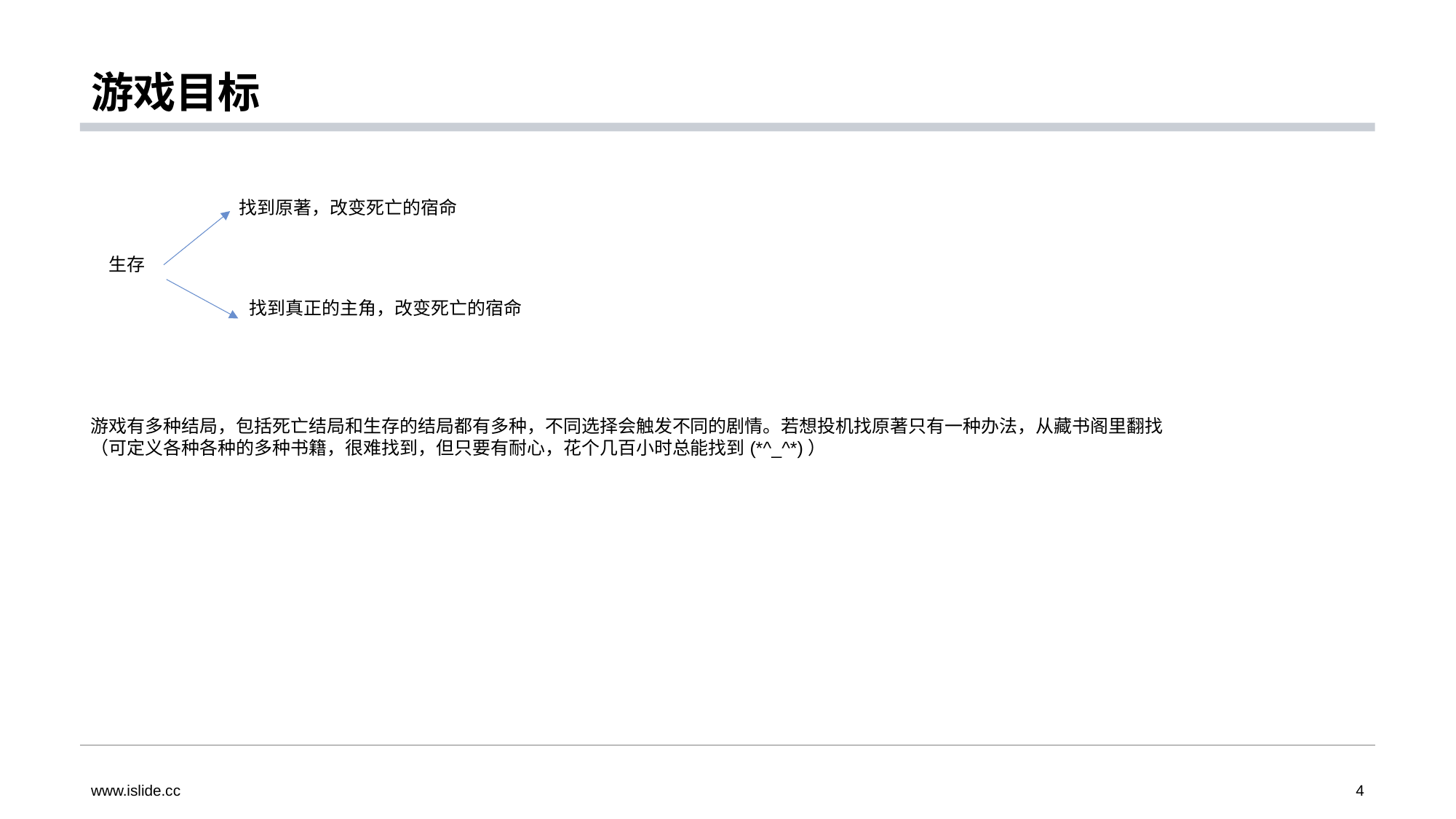

# 游戏目标
找到原著，改变死亡的宿命
生存
找到真正的主角，改变死亡的宿命
游戏有多种结局，包括死亡结局和生存的结局都有多种，不同选择会触发不同的剧情。若想投机找原著只有一种办法，从藏书阁里翻找（可定义各种各种的多种书籍，很难找到，但只要有耐心，花个几百小时总能找到(*^_^*)）
www.islide.cc
4